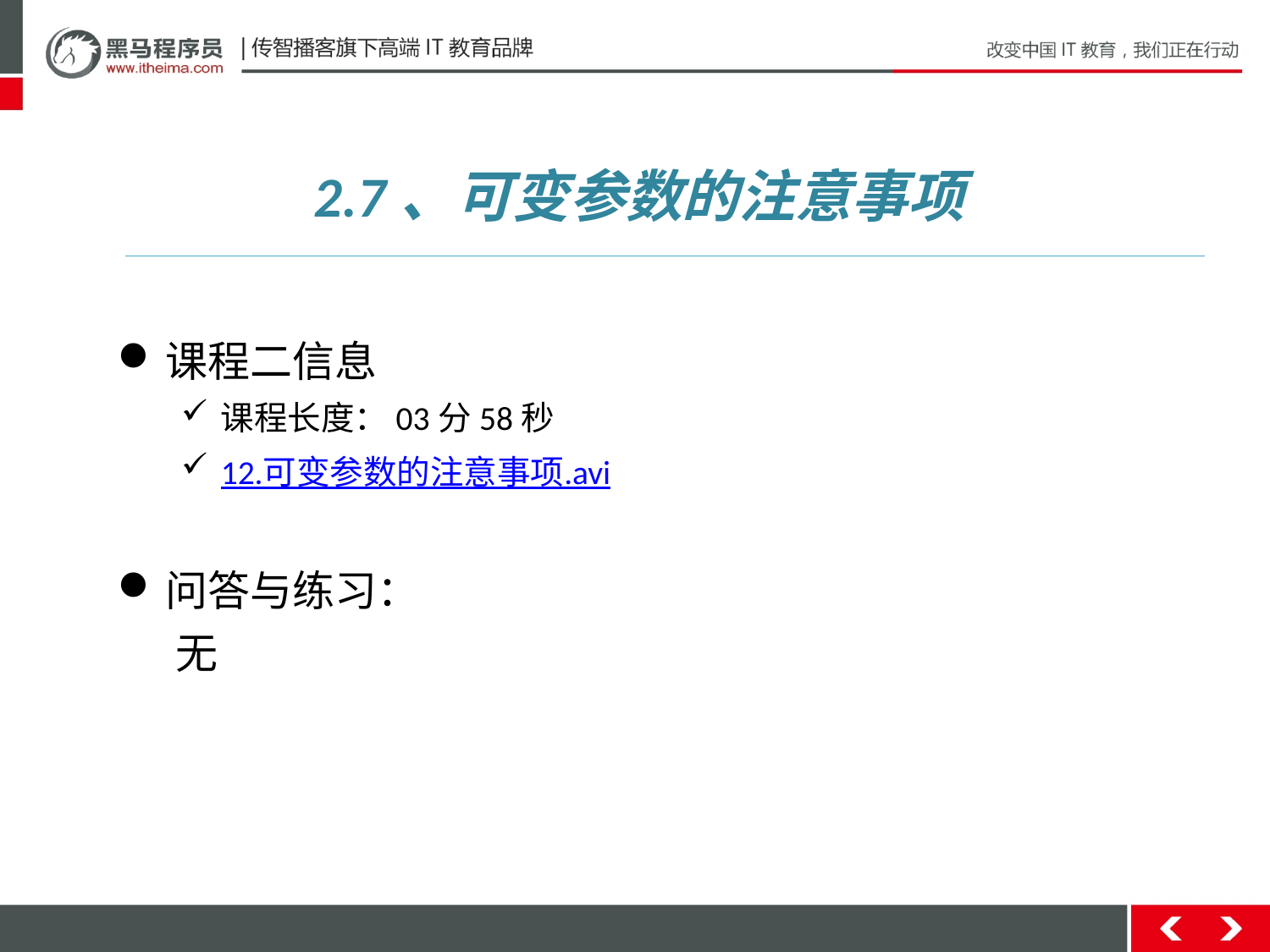

2.7、可变参数的注意事项

课程二信息
课程长度：03分58秒
12.可变参数的注意事项.avi

问答与练习：
     无